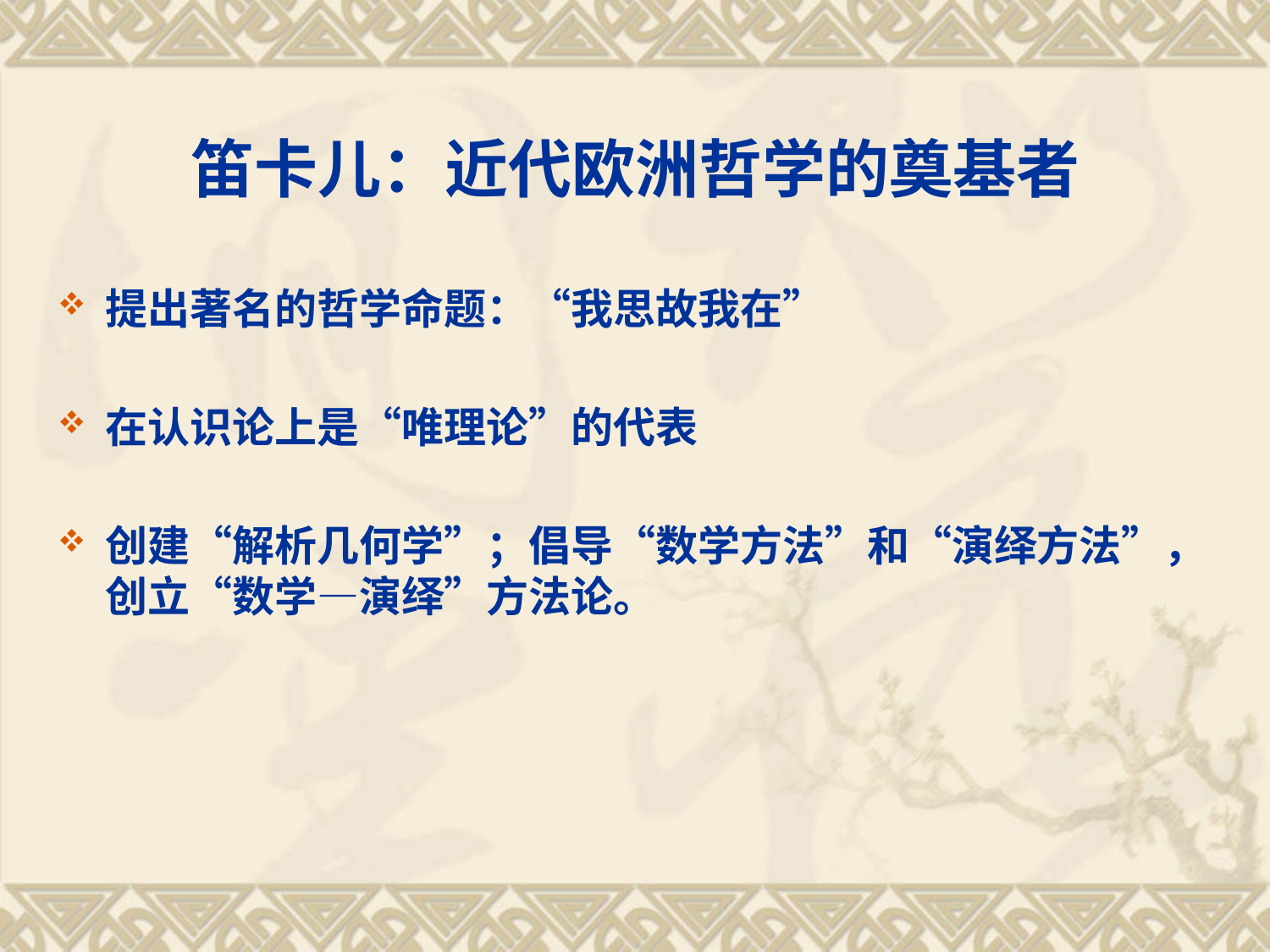

# 笛卡儿：近代欧洲哲学的奠基者
提出著名的哲学命题：“我思故我在”

在认识论上是“唯理论”的代表

创建“解析几何学”；倡导“数学方法”和“演绎方法”，创立“数学—演绎”方法论。